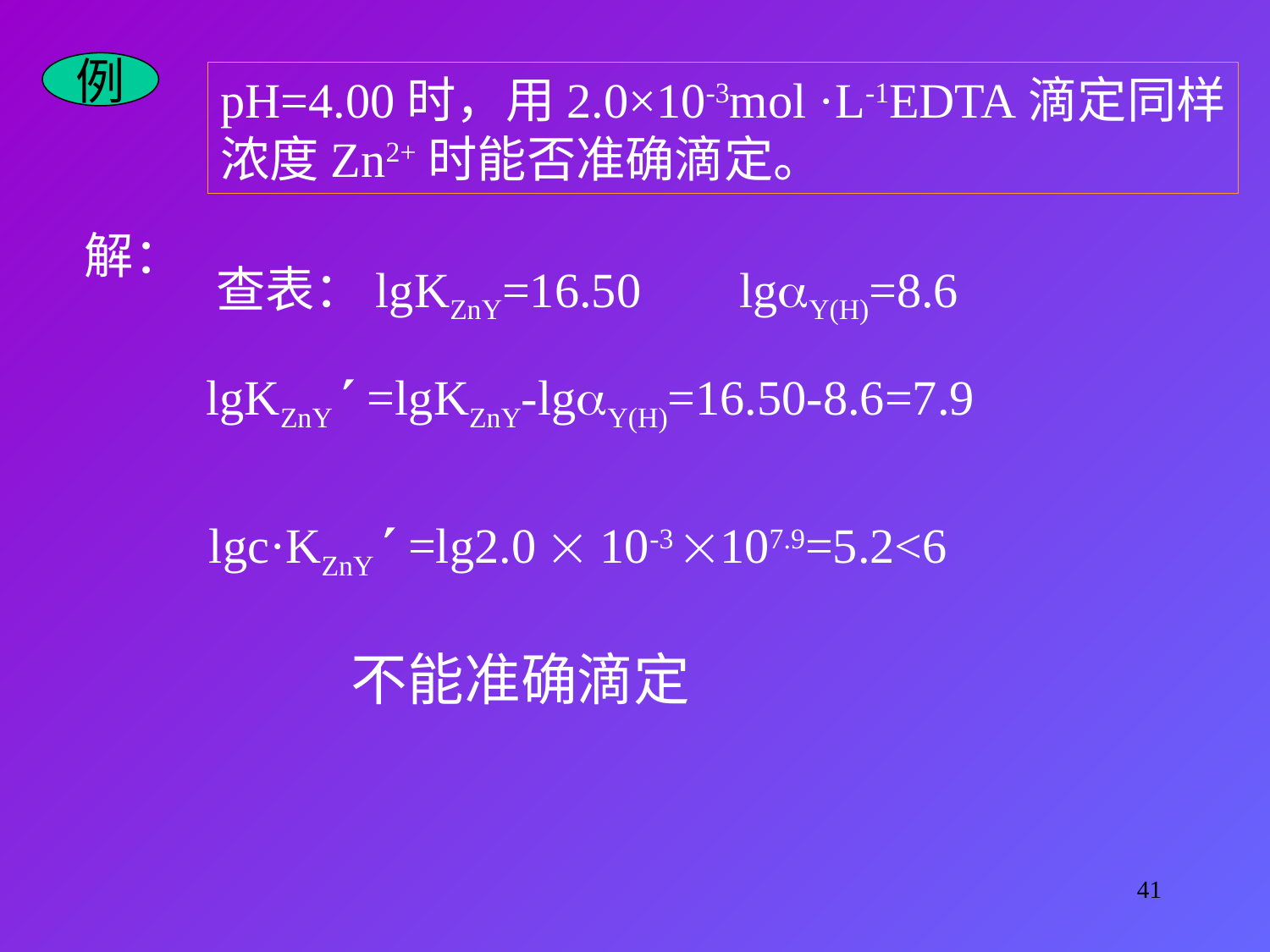

例
pH=4.00时，用2.0×10-3mol ·L-1EDTA滴定同样
浓度Zn2+时能否准确滴定。
解：
查表：lgKZnY=16.50        lgαY(H)=8.6
lgKZnY ′ =lgKZnY-lgαY(H)=16.50-8.6=7.9

lgc·KZnY ′ =lg2.0 × 10-3 ×107.9=5.2<6

不能准确滴定
41